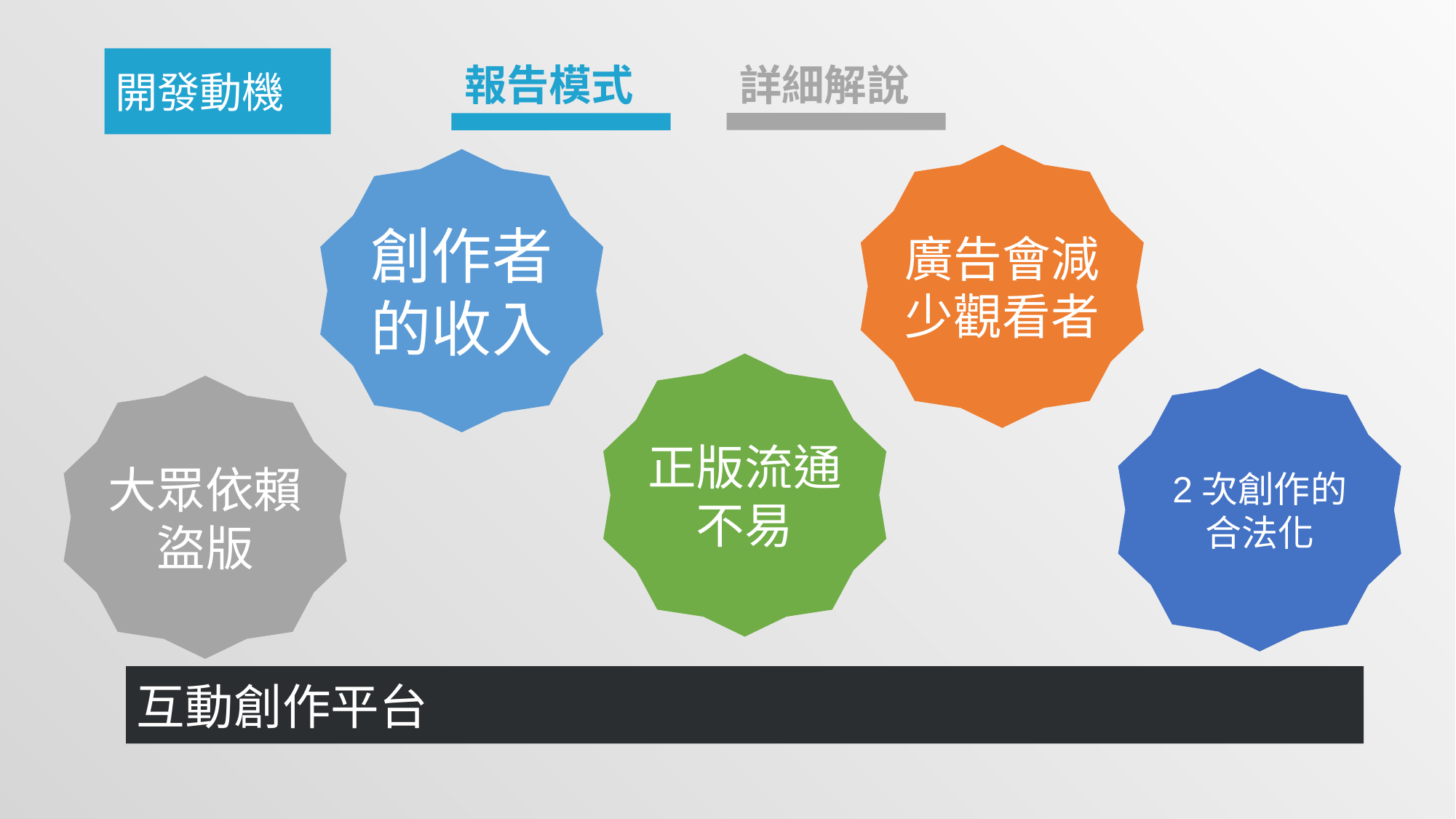

開發動機
詳細解說

報告模式

廣告會減少觀看者
創作者的收入
正版流通不易
2次創作的合法化
大眾依賴盜版
互動創作平台